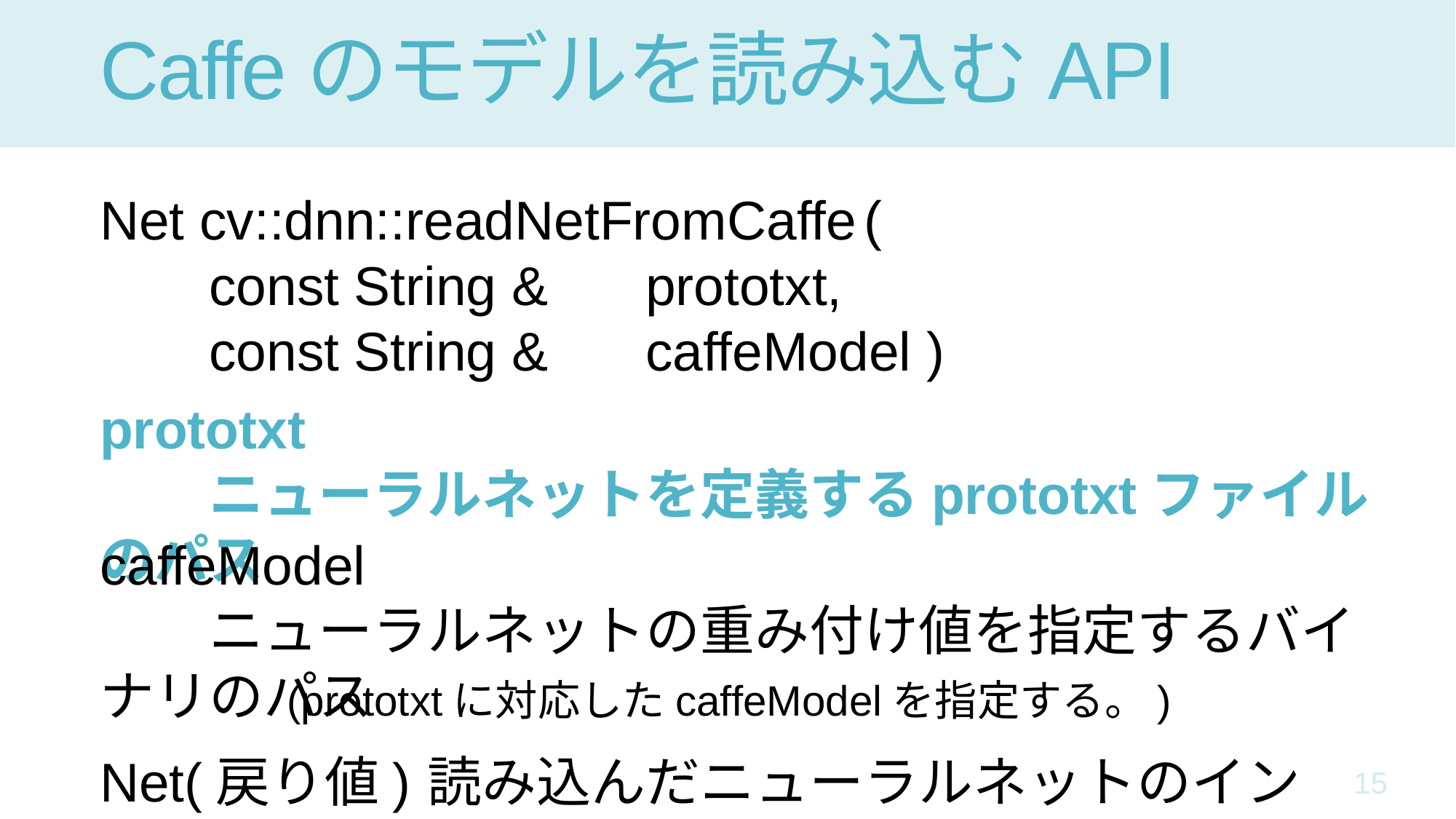

# Caffeのモデルを読み込むAPI
Net cv::dnn::readNetFromCaffe	(
	const String & 	prototxt,
	const String & 	caffeModel )

prototxt
	ニューラルネットを定義するprototxtファイルのパス
caffeModel
	ニューラルネットの重み付け値を指定するバイナリのパス
(prototxtに対応したcaffeModelを指定する。)
Net(戻り値)	読み込んだニューラルネットのインスタンス